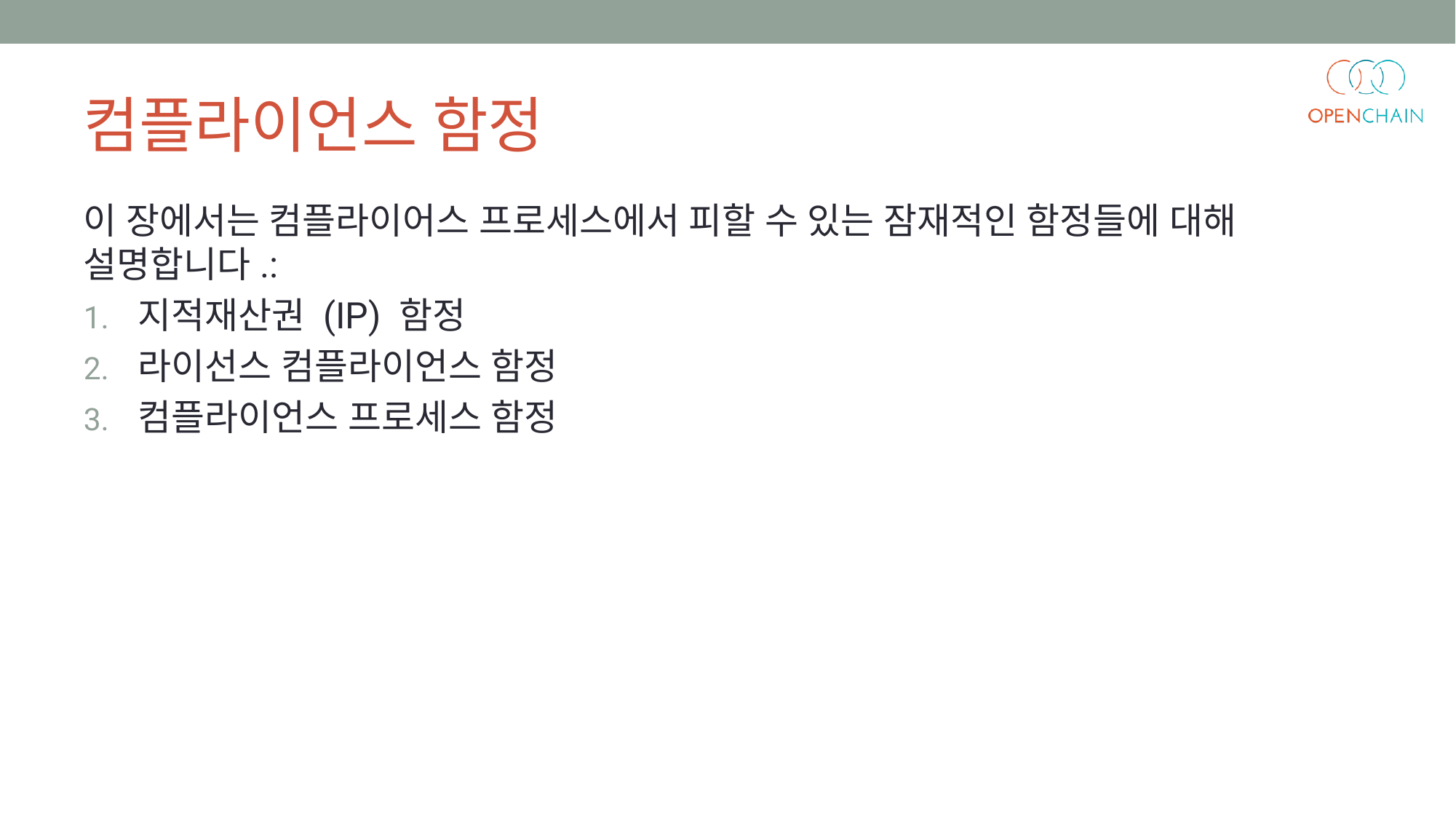

# 컴플라이언스 함정
이 장에서는 컴플라이어스 프로세스에서 피할 수 있는 잠재적인 함정들에 대해 설명합니다.:
지적재산권 (IP) 함정
라이선스 컴플라이언스 함정
컴플라이언스 프로세스 함정